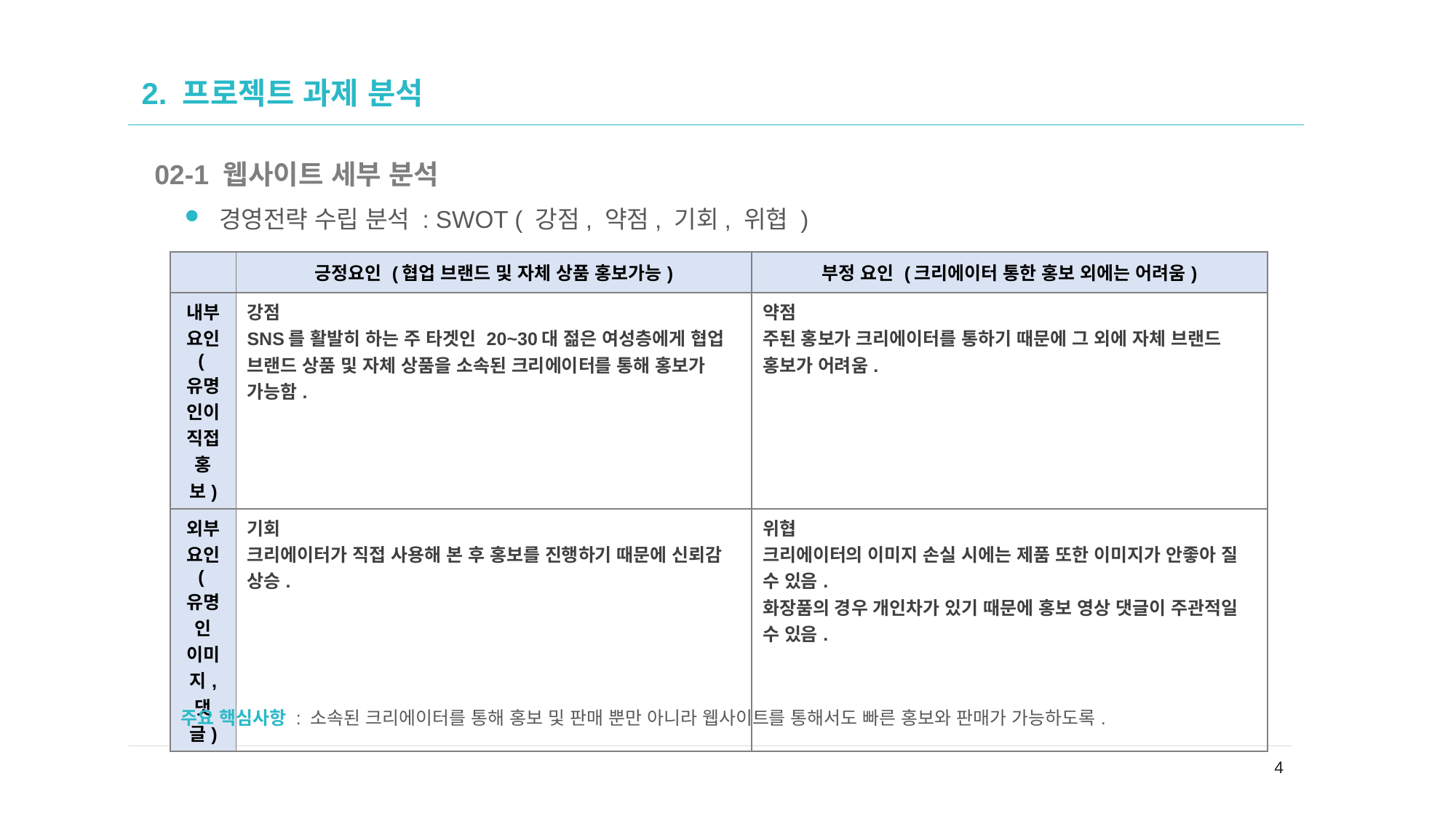

# 2. 프로젝트 과제 분석
02-1 웹사이트 세부 분석
경영전략 수립 분석 : SWOT ( 강점, 약점, 기회, 위협 )

|  | 긍정요인 (협업 브랜드 및 자체 상품 홍보가능) | 부정 요인 (크리에이터 통한 홍보 외에는 어려움) |
| --- | --- | --- |
| 내부요인 (유명인이 직접 홍보) | 강점 SNS를 활발히 하는 주 타겟인 20~30대 젊은 여성층에게 협업 브랜드 상품 및 자체 상품을 소속된 크리에이터를 통해 홍보가 가능함. | 약점 주된 홍보가 크리에이터를 통하기 때문에 그 외에 자체 브랜드 홍보가 어려움. |
| 외부요인 (유명인 이미지, 댓글) | 기회 크리에이터가 직접 사용해 본 후 홍보를 진행하기 때문에 신뢰감 상승. | 위협 크리에이터의 이미지 손실 시에는 제품 또한 이미지가 안좋아 질 수 있음. 화장품의 경우 개인차가 있기 때문에 홍보 영상 댓글이 주관적일 수 있음. |
주요 핵심사항 : 소속된 크리에이터를 통해 홍보 및 판매 뿐만 아니라 웹사이트를 통해서도 빠른 홍보와 판매가 가능하도록.
4